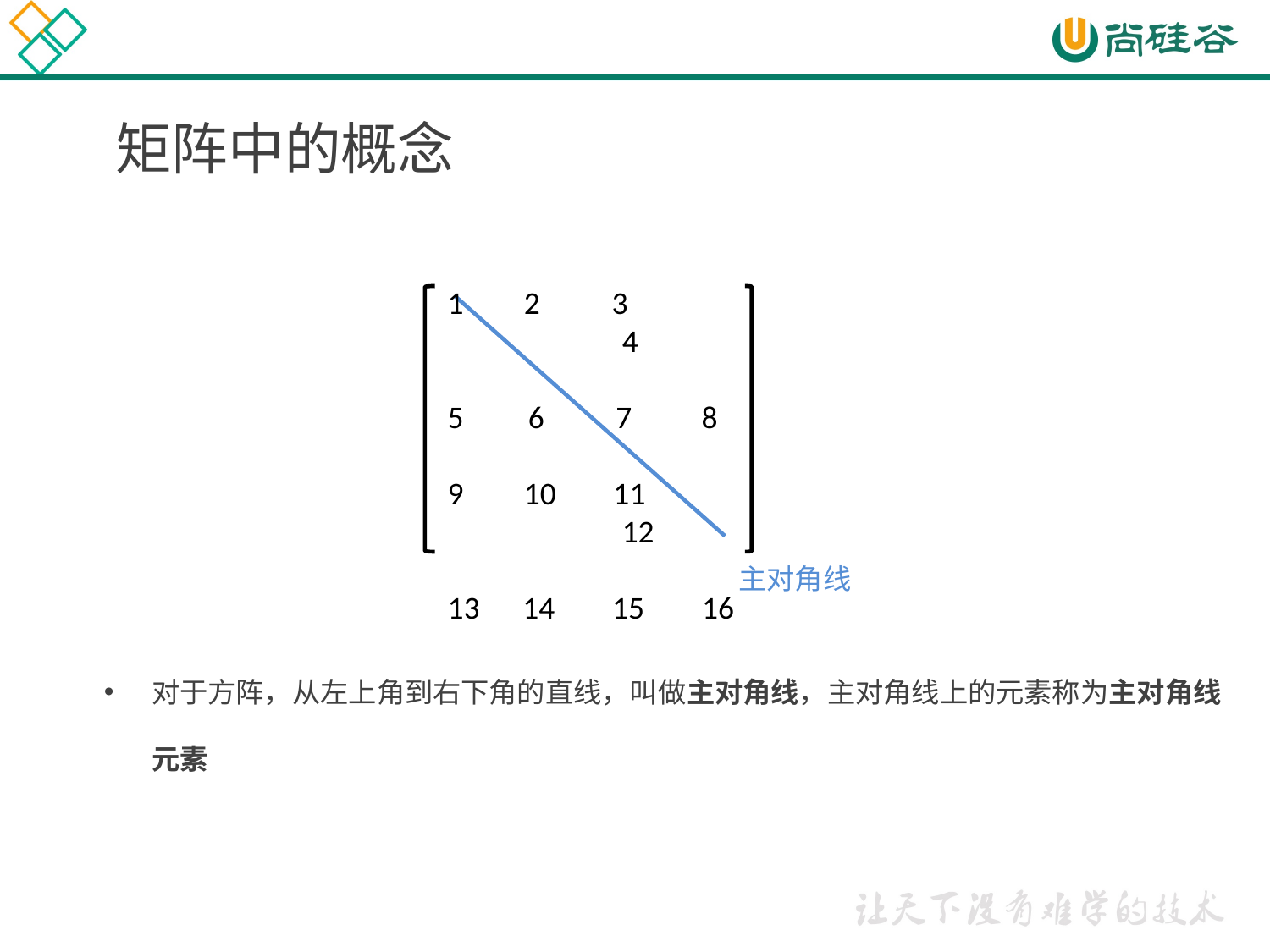

# 矩阵中的概念
    2          3	4

5         6          7	8

    10        11	12

13      14        15        16

主对角线
对于方阵，从左上角到右下角的直线，叫做主对角线，主对角线上的元素称为主对角线元素